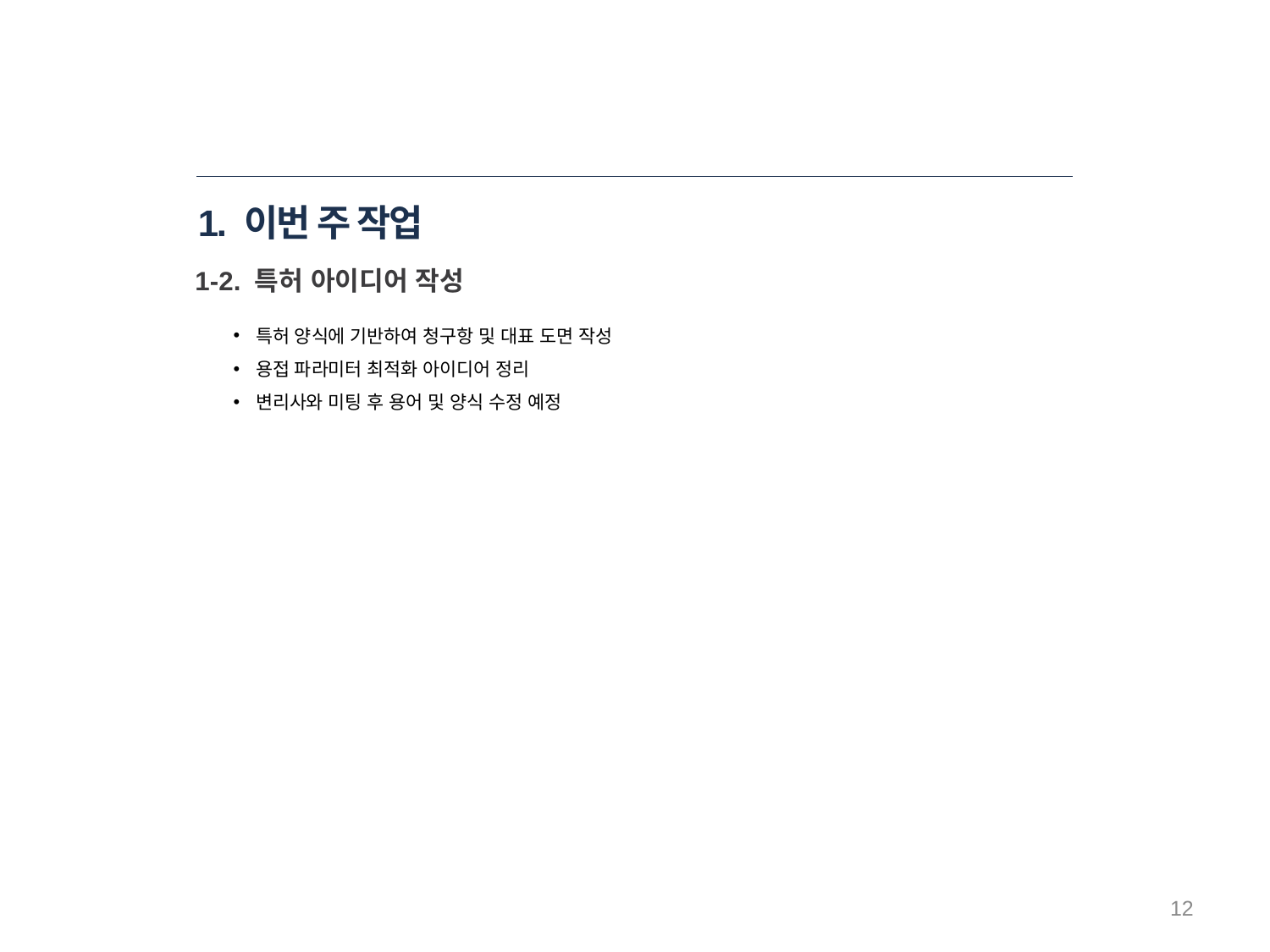

# 1. 이번 주 작업
1-2. 특허 아이디어 작성
특허 양식에 기반하여 청구항 및 대표 도면 작성
용접 파라미터 최적화 아이디어 정리
변리사와 미팅 후 용어 및 양식 수정 예정
12